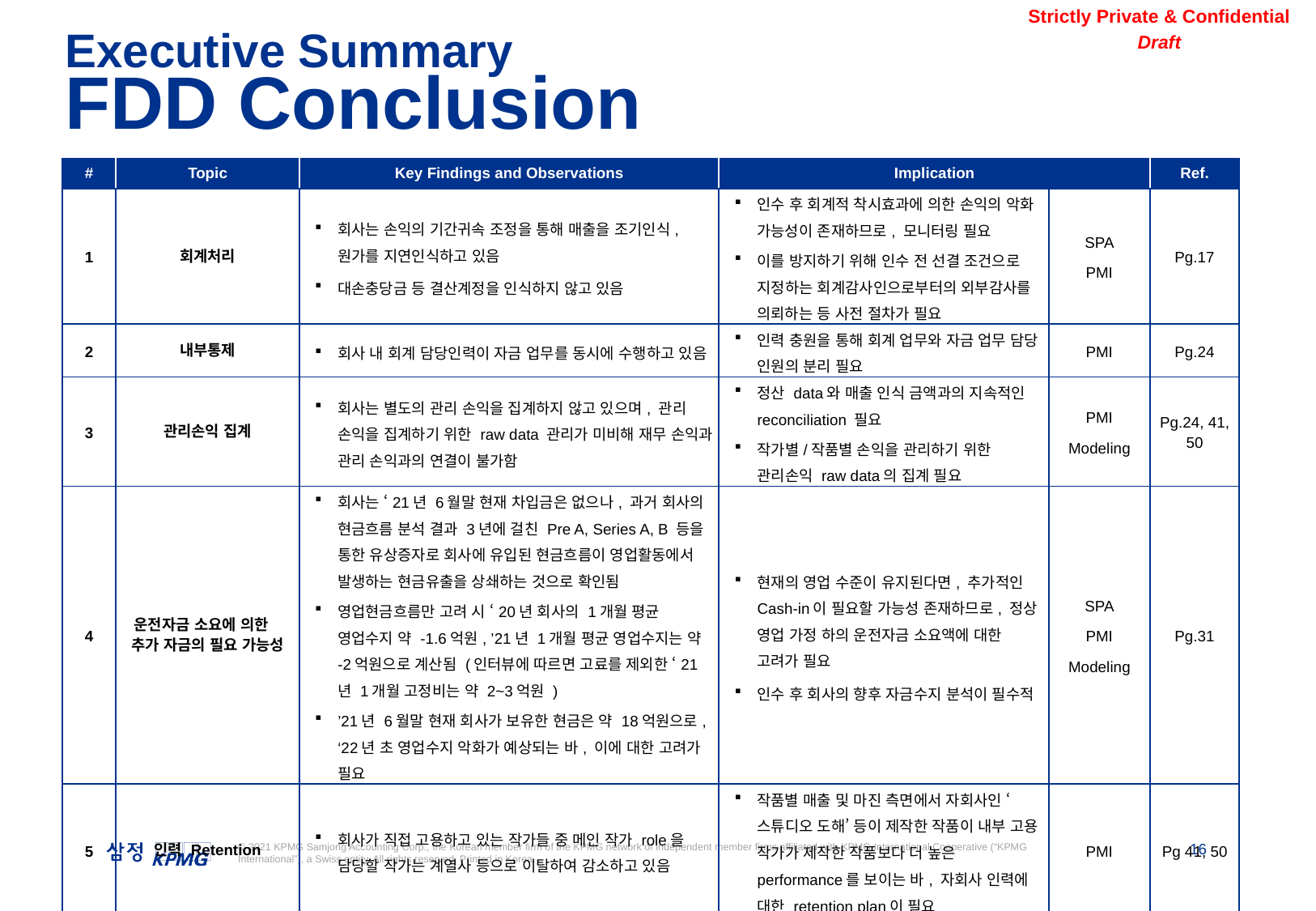

Executive Summary
FDD Conclusion
| # | Topic | Key Findings and Observations | Implication |  | Ref. |
| --- | --- | --- | --- | --- | --- |
| 1 | 회계처리 | 회사는 손익의 기간귀속 조정을 통해 매출을 조기인식, 원가를 지연인식하고 있음 대손충당금 등 결산계정을 인식하지 않고 있음 | 인수 후 회계적 착시효과에 의한 손익의 악화 가능성이 존재하므로, 모니터링 필요 이를 방지하기 위해 인수 전 선결 조건으로 지정하는 회계감사인으로부터의 외부감사를 의뢰하는 등 사전 절차가 필요 | SPA PMI | Pg.17 |
| 2 | 내부통제 | 회사 내 회계 담당인력이 자금 업무를 동시에 수행하고 있음 | 인력 충원을 통해 회계 업무와 자금 업무 담당 인원의 분리 필요 | PMI | Pg.24 |
| 3 | 관리손익 집계 | 회사는 별도의 관리 손익을 집계하지 않고 있으며, 관리 손익을 집계하기 위한 raw data 관리가 미비해 재무 손익과 관리 손익과의 연결이 불가함 | 정산 data와 매출 인식 금액과의 지속적인 reconciliation 필요 작가별/작품별 손익을 관리하기 위한 관리손익 raw data의 집계 필요 | PMI Modeling | Pg.24, 41, 50 |
| 4 | 운전자금 소요에 의한 추가 자금의 필요 가능성 | 회사는 ‘21년 6월말 현재 차입금은 없으나, 과거 회사의 현금흐름 분석 결과 3년에 걸친 Pre A, Series A, B 등을 통한 유상증자로 회사에 유입된 현금흐름이 영업활동에서 발생하는 현금유출을 상쇄하는 것으로 확인됨 영업현금흐름만 고려 시 ‘20년 회사의 1개월 평균 영업수지 약 -1.6억원, ’21년 1개월 평균 영업수지는 약 -2억원으로 계산됨 (인터뷰에 따르면 고료를 제외한 ‘21년 1개월 고정비는 약 2~3억원 ) ’21년 6월말 현재 회사가 보유한 현금은 약 18억원으로, ‘22년 초 영업수지 악화가 예상되는 바, 이에 대한 고려가 필요 | 현재의 영업 수준이 유지된다면, 추가적인 Cash-in이 필요할 가능성 존재하므로, 정상 영업 가정 하의 운전자금 소요액에 대한 고려가 필요 인수 후 회사의 향후 자금수지 분석이 필수적 | SPA PMI Modeling | Pg.31 |
| 5 | 인력 Retention | 회사가 직접 고용하고 있는 작가들 중 메인 작가 role을 담당할 작가는 계열사 등으로 이탈하여 감소하고 있음 | 작품별 매출 및 마진 측면에서 자회사인 ‘스튜디오 도해’ 등이 제작한 작품이 내부 고용 작가가 제작한 작품보다 더 높은 performance를 보이는 바, 자회사 인력에 대한 retention plan이 필요 | PMI | Pg 41, 50 |